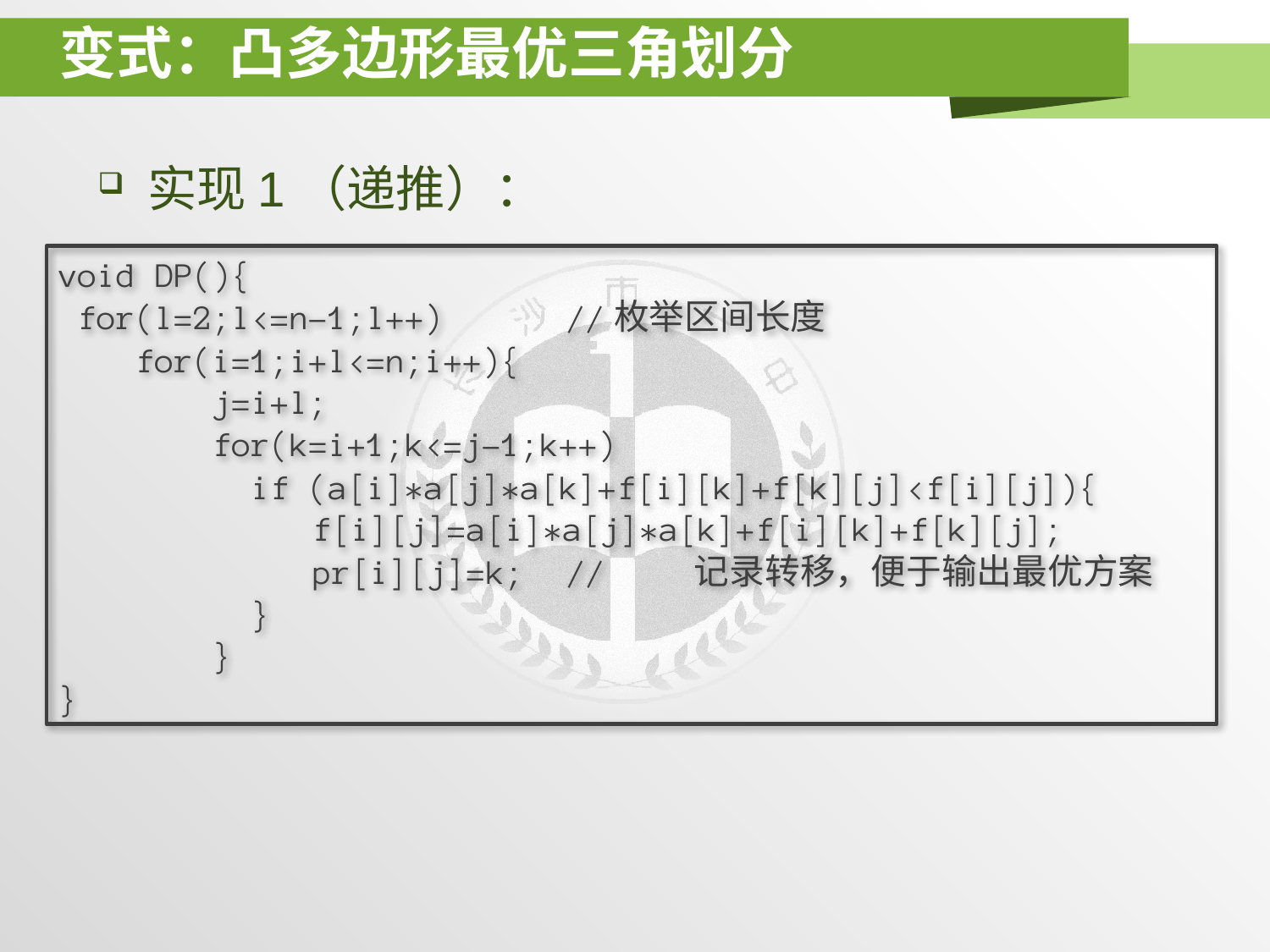

# 变式：凸多边形最优三角划分

实现1（递推）：

void DP(){
 for(l=2;l<=n-1;l++)	//枚举区间长度
    for(i=1;i+l<=n;i++){
        j=i+l;
        for(k=i+1;k<=j-1;k++)
          if (a[i]*a[j]*a[k]+f[i][k]+f[k][j]<f[i][j]){
            	f[i][j]=a[i]*a[j]*a[k]+f[i][k]+f[k][j];
            	pr[i][j]=k;	//	记录转移，便于输出最优方案
          }
        }
}